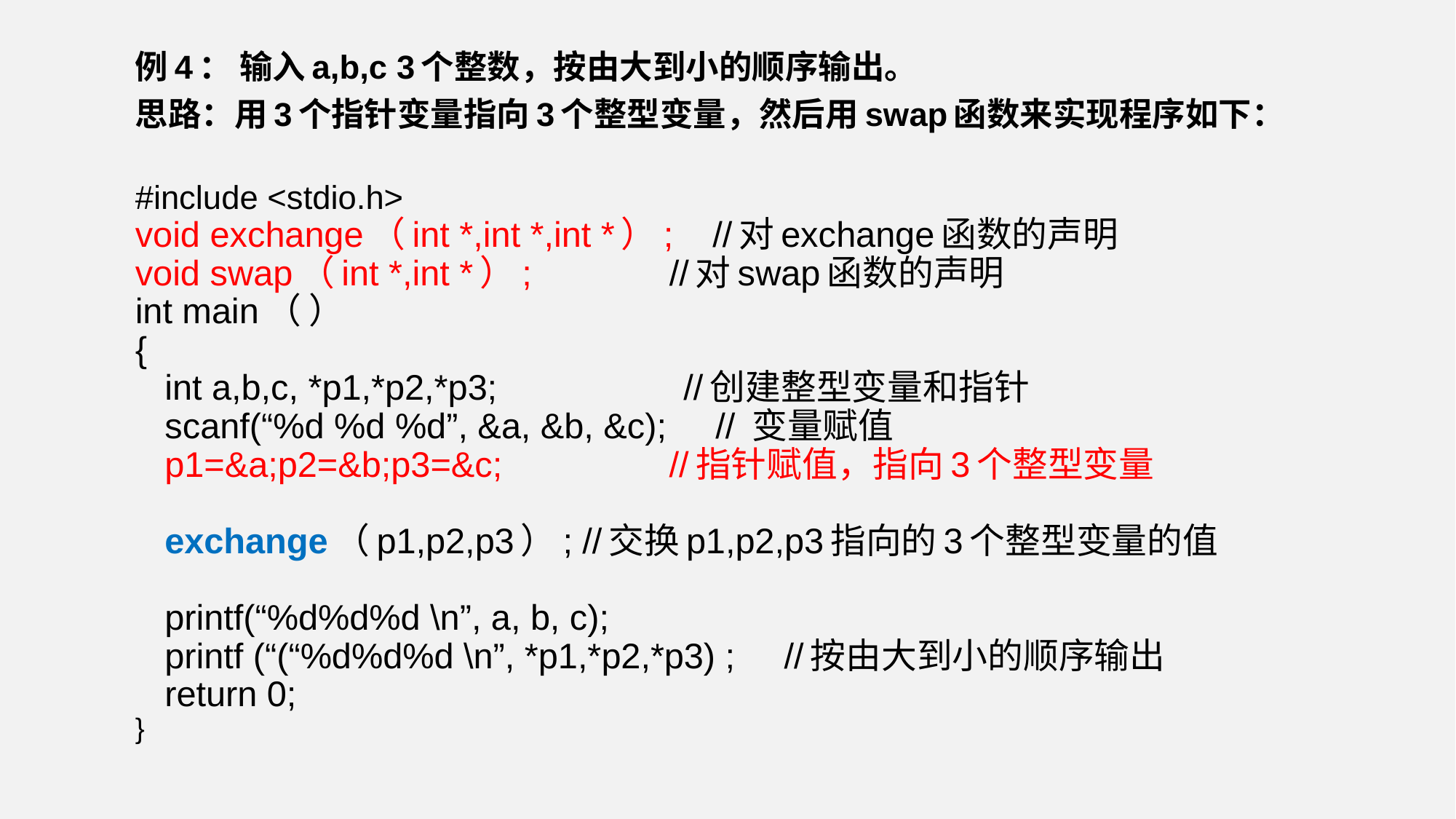

例4： 输入a,b,c 3个整数，按由大到小的顺序输出。
思路：用3个指针变量指向3个整型变量，然后用swap函数来实现程序如下：

#include <stdio.h>
void exchange（int *,int *,int *）;    //对exchange函数的声明
void swap（int *,int *）;              //对swap函数的声明
int main（ ）
{
   int a,b,c, *p1,*p2,*p3;                   //创建整型变量和指针
   scanf(“%d %d %d”, &a, &b, &c);     // 变量赋值
   p1=&a;p2=&b;p3=&c;                 //指针赋值，指向3个整型变量

   exchange（p1,p2,p3）; //交换p1,p2,p3指向的3个整型变量的值

   printf(“%d%d%d \n”, a, b, c);
   printf (“(“%d%d%d \n”, *p1,*p2,*p3) ;     //按由大到小的顺序输出
   return 0;
}